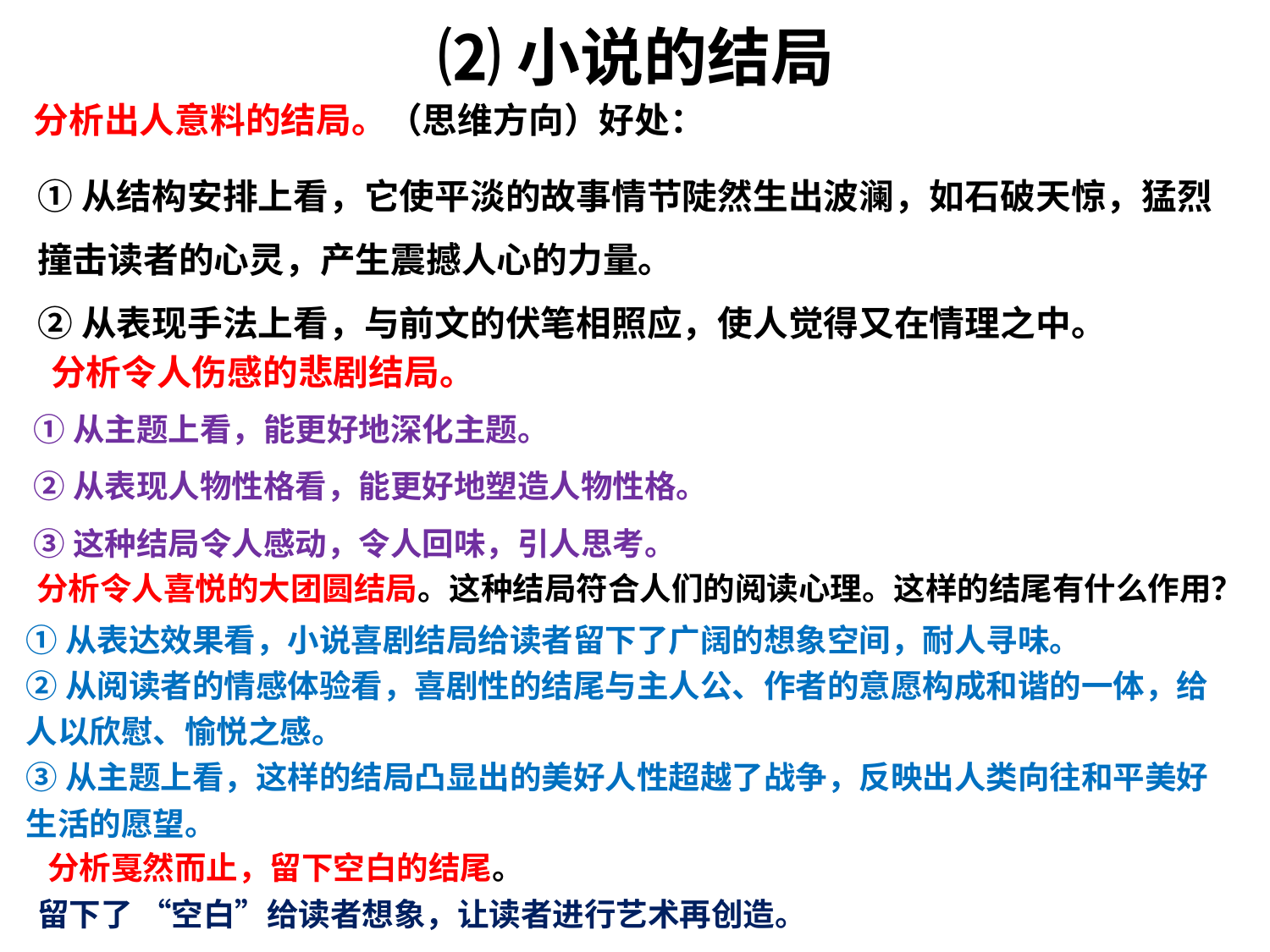

# ⑵小说的结局
分析出人意料的结局。（思维方向）好处：
①从结构安排上看，它使平淡的故事情节陡然生出波澜，如石破天惊，猛烈撞击读者的心灵，产生震撼人心的力量。
②从表现手法上看，与前文的伏笔相照应，使人觉得又在情理之中。
分析令人伤感的悲剧结局。
①从主题上看，能更好地深化主题。
②从表现人物性格看，能更好地塑造人物性格。
③这种结局令人感动，令人回味，引人思考。
分析令人喜悦的大团圆结局。这种结局符合人们的阅读心理。这样的结尾有什么作用？
①从表达效果看，小说喜剧结局给读者留下了广阔的想象空间，耐人寻味。
②从阅读者的情感体验看，喜剧性的结尾与主人公、作者的意愿构成和谐的一体，给人以欣慰、愉悦之感。
③从主题上看，这样的结局凸显出的美好人性超越了战争，反映出人类向往和平美好生活的愿望。
分析戛然而止，留下空白的结尾。
留下了 “空白”给读者想象，让读者进行艺术再创造。